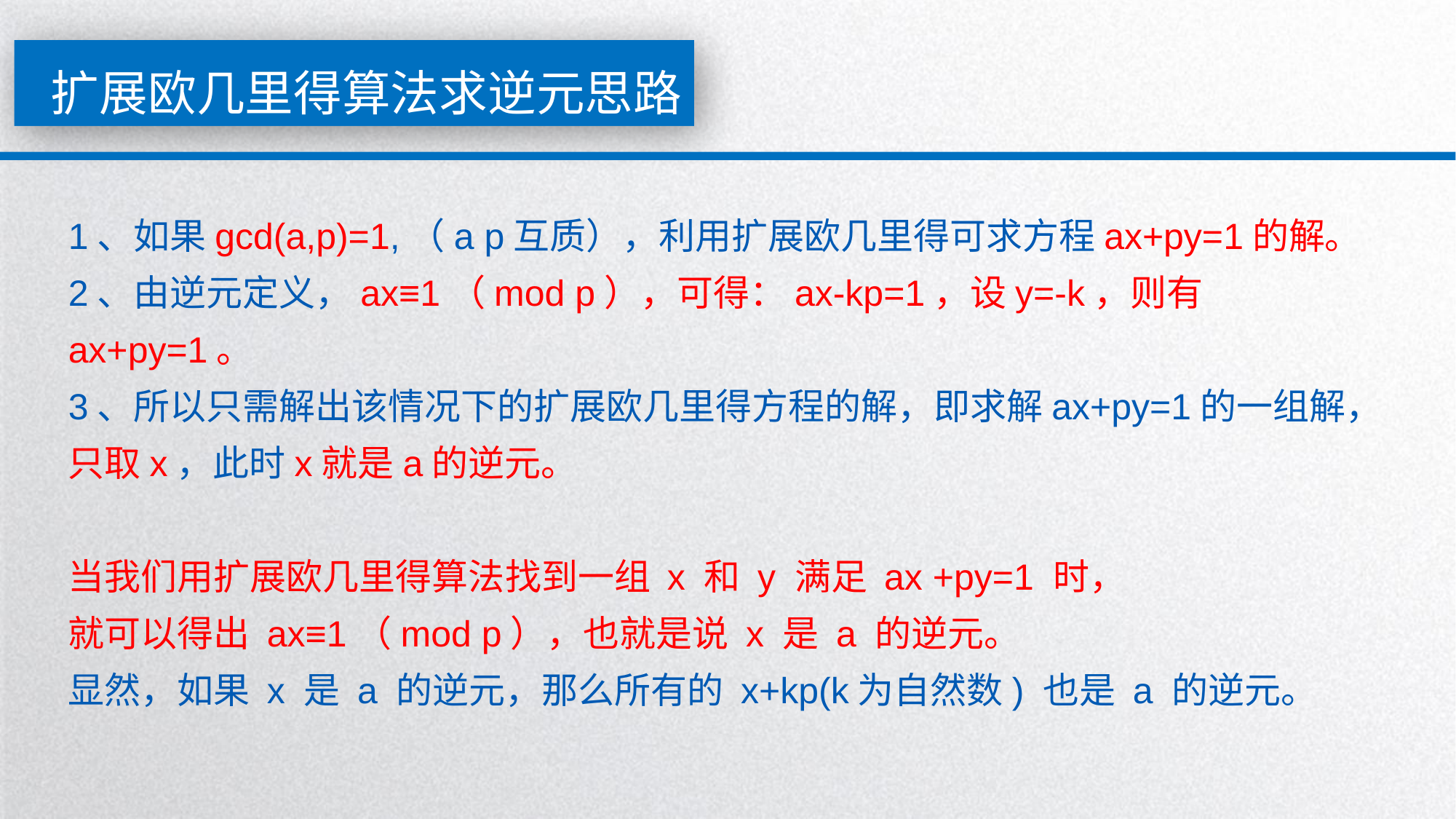

扩展欧几里得算法求逆元思路
1、如果gcd(a,p)=1,（a p互质），利用扩展欧几里得可求方程ax+py=1的解。
2、由逆元定义，ax≡1（mod p），可得：ax-kp=1，设y=-k，则有ax+py=1。
3、所以只需解出该情况下的扩展欧几里得方程的解，即求解ax+py=1的一组解，只取x，此时x就是a的逆元。

当我们用扩展欧几里得算法找到一组 x 和 y 满足 ax +py=1 时，
就可以得出 ax≡1（mod p），也就是说 x 是 a 的逆元。
显然，如果 x 是 a 的逆元，那么所有的 x+kp(k为自然数) 也是 a 的逆元。